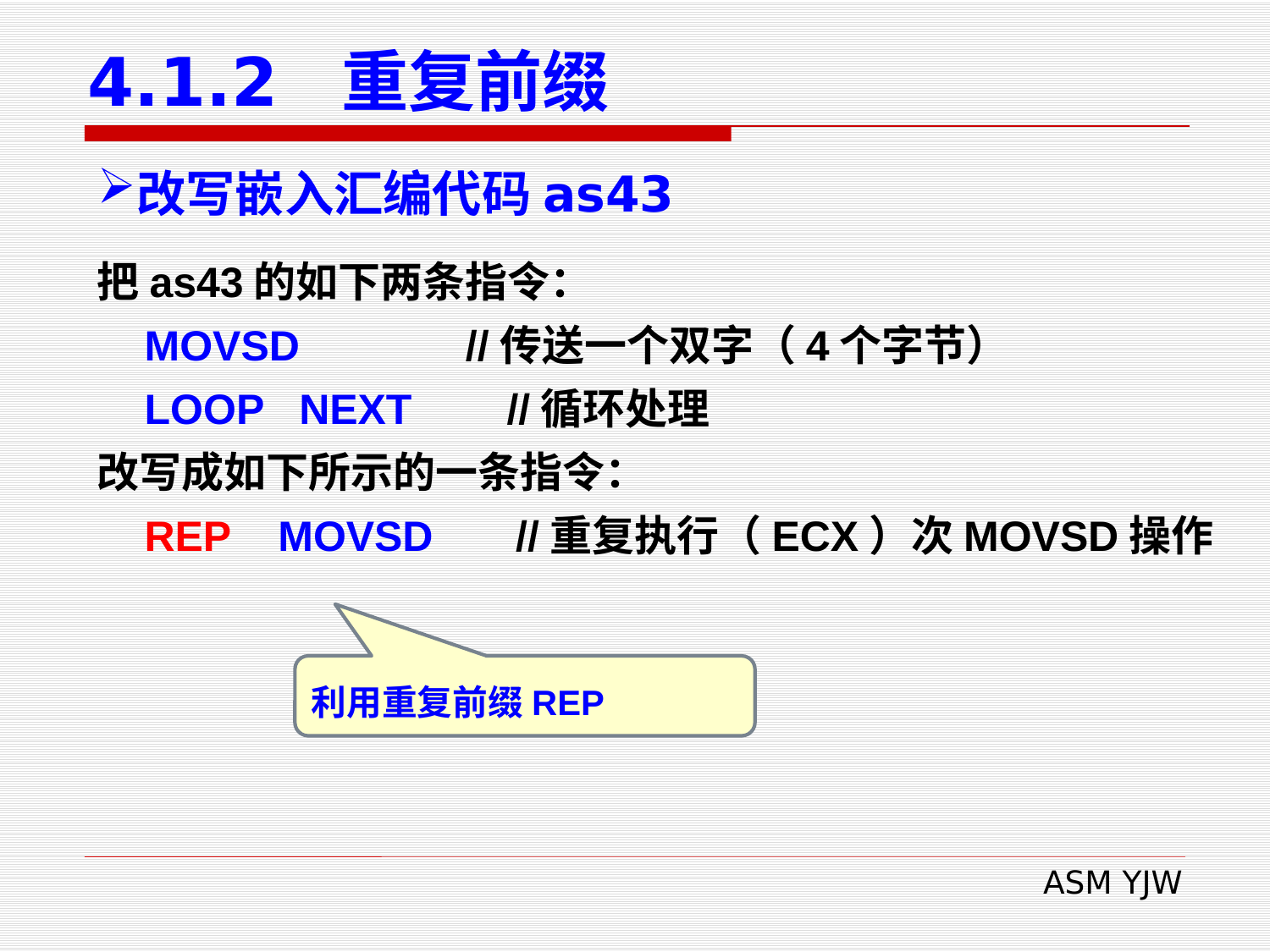

# 4.1.2  重复前缀
改写嵌入汇编代码as43
把as43的如下两条指令：
    MOVSD              //传送一个双字（4个字节）
    LOOP   NEXT        //循环处理
改写成如下所示的一条指令：
    REP    MOVSD       //重复执行（ECX）次MOVSD操作
利用重复前缀REP